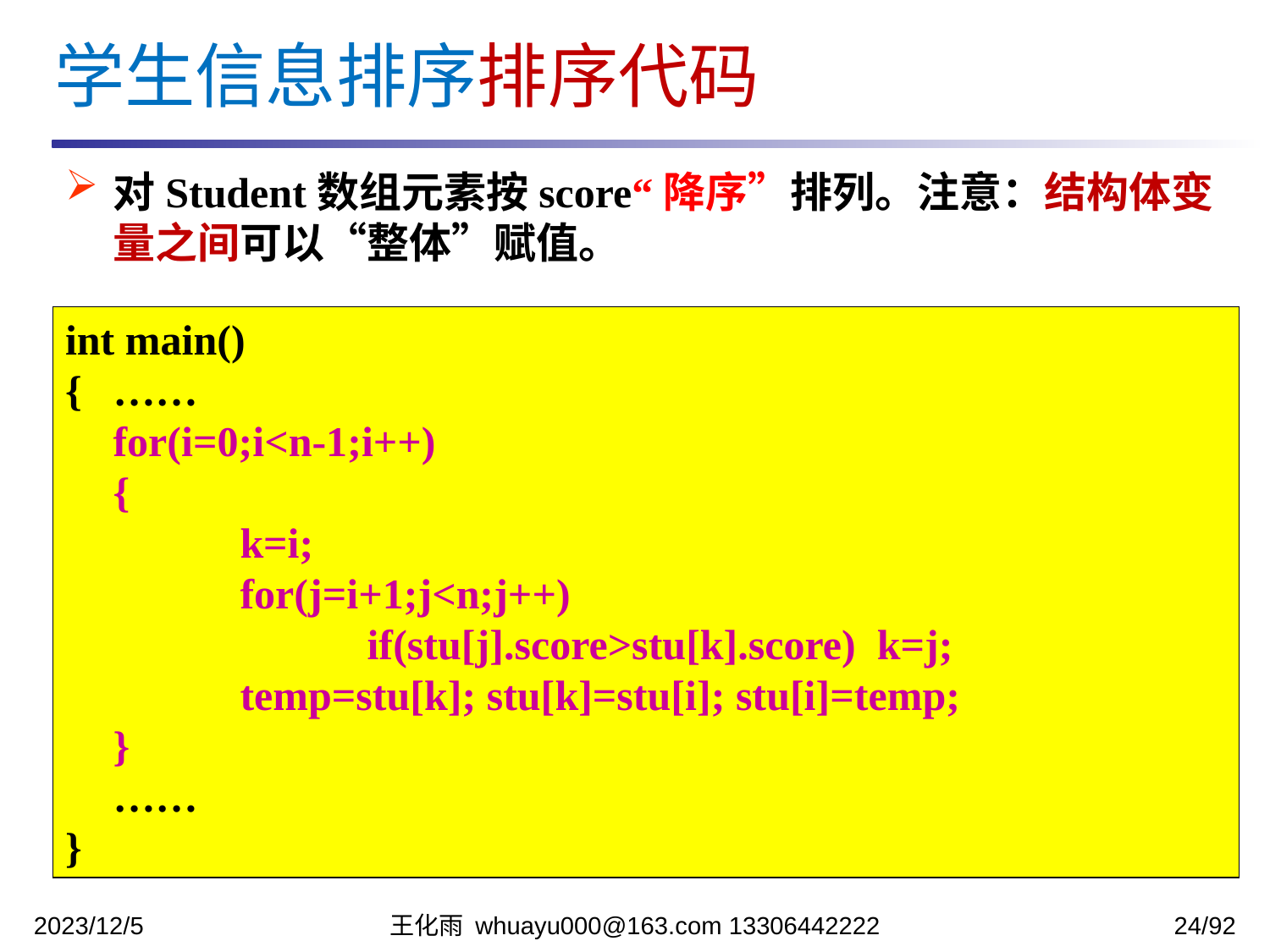

学生信息排序排序代码
对Student数组元素按score“降序”排列。注意：结构体变量之间可以“整体”赋值。
int main()
{ 	……
	for(i=0;i<n-1;i++)
	{
		k=i;
		for(j=i+1;j<n;j++)
			if(stu[j].score>stu[k].score)  k=j;
		temp=stu[k]; stu[k]=stu[i]; stu[i]=temp;
	}
	……
}
2023/12/5
王化雨 whuayu000@163.com 13306442222
24/92